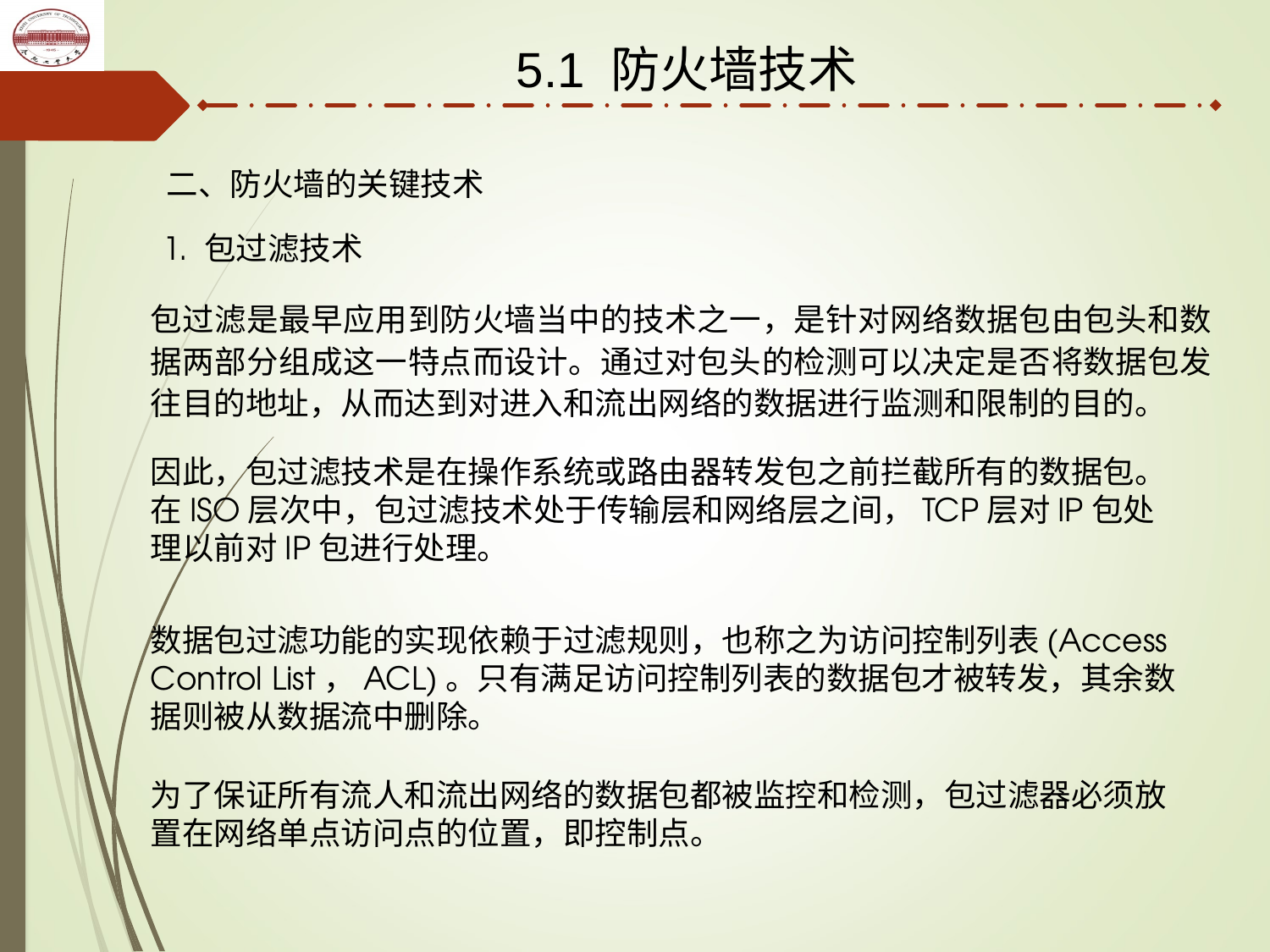

5.1 防火墙技术
二、防火墙的关键技术
1. 包过滤技术
包过滤是最早应用到防火墙当中的技术之一，是针对网络数据包由包头和数据两部分组成这一特点而设计。通过对包头的检测可以决定是否将数据包发往目的地址，从而达到对进入和流出网络的数据进行监测和限制的目的。
因此，包过滤技术是在操作系统或路由器转发包之前拦截所有的数据包。在ISO层次中，包过滤技术处于传输层和网络层之间，TCP层对IP包处理以前对IP包进行处理。
数据包过滤功能的实现依赖于过滤规则，也称之为访问控制列表(Access Control List，ACL)。只有满足访问控制列表的数据包才被转发，其余数据则被从数据流中删除。
为了保证所有流人和流出网络的数据包都被监控和检测，包过滤器必须放置在网络单点访问点的位置，即控制点。